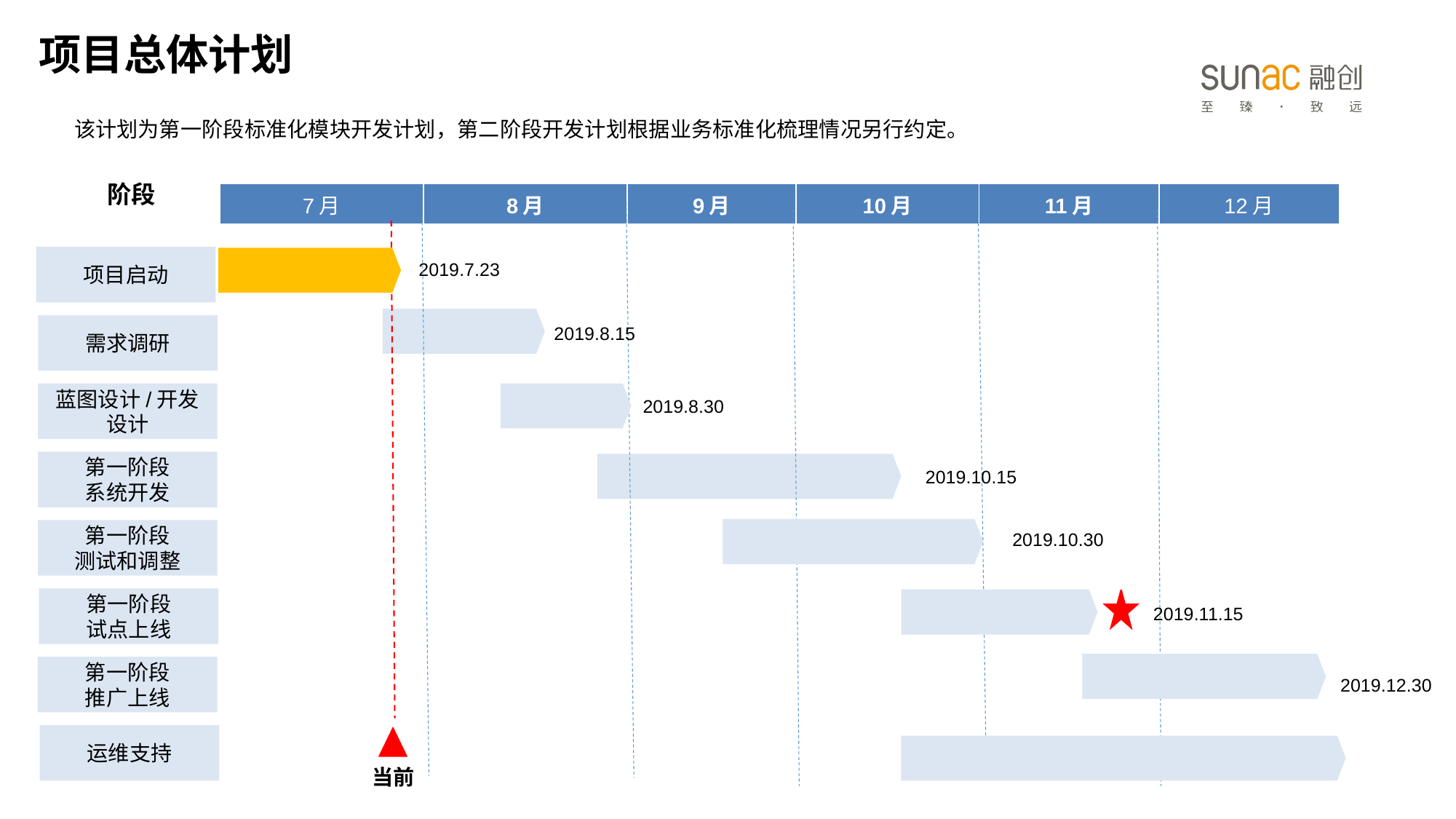

项目总体计划
该计划为第一阶段标准化模块开发计划，第二阶段开发计划根据业务标准化梳理情况另行约定。
阶段
| 7月 | 8月 | 9月 | 10月 | 11月 | 12月 |
| --- | --- | --- | --- | --- | --- |

当前
项目启动

2019.7.23

需求调研
2019.8.15
蓝图设计/开发设计

2019.8.30
第一阶段
系统开发

2019.10.15

第一阶段
测试和调整
2019.10.30
第一阶段
试点上线

2019.11.15

第一阶段
推广上线
2019.12.30
运维支持